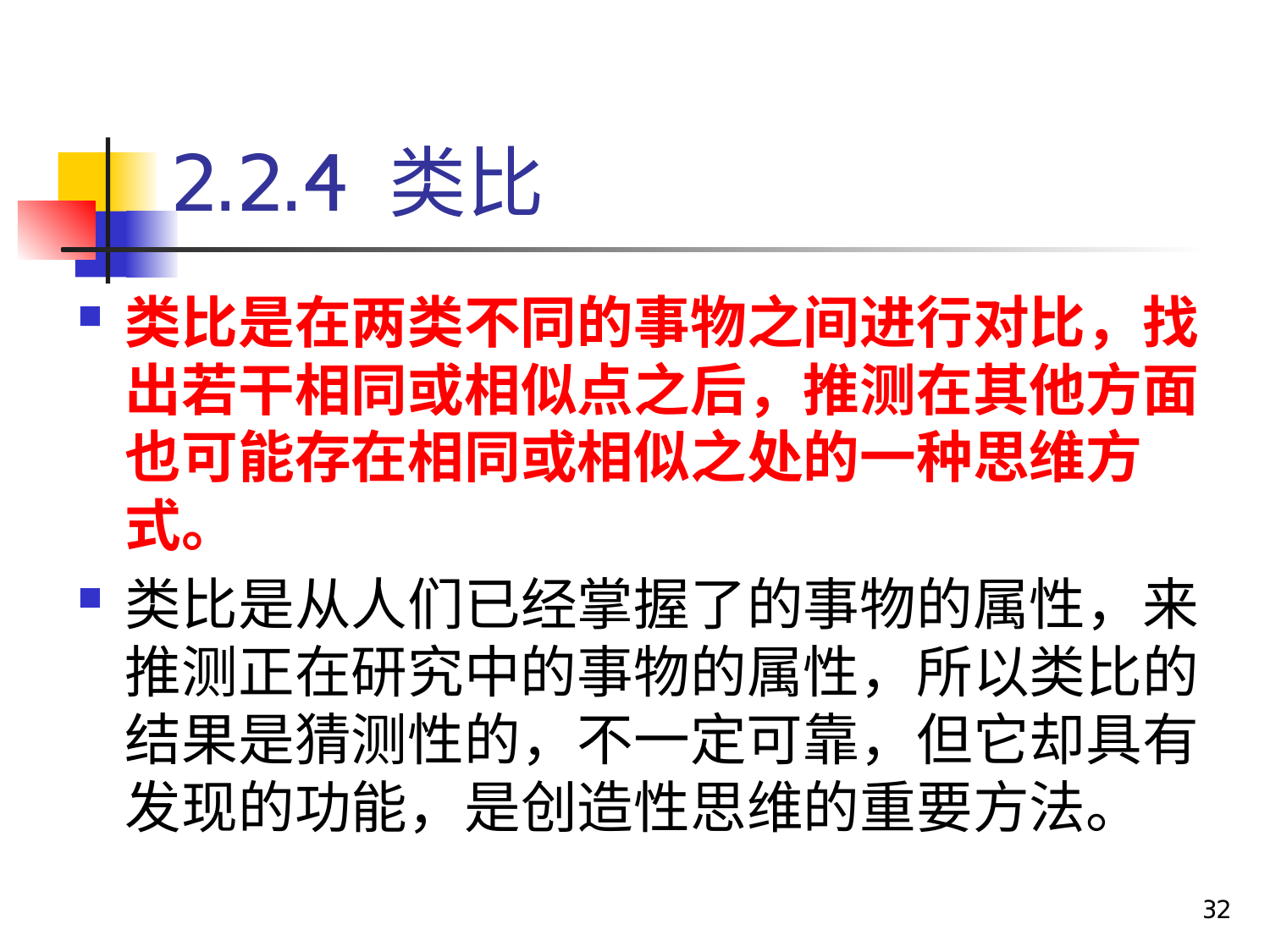

# 2.2.4 类比
类比是在两类不同的事物之间进行对比，找出若干相同或相似点之后，推测在其他方面也可能存在相同或相似之处的一种思维方式。
类比是从人们已经掌握了的事物的属性，来推测正在研究中的事物的属性，所以类比的结果是猜测性的，不一定可靠，但它却具有发现的功能，是创造性思维的重要方法。

32